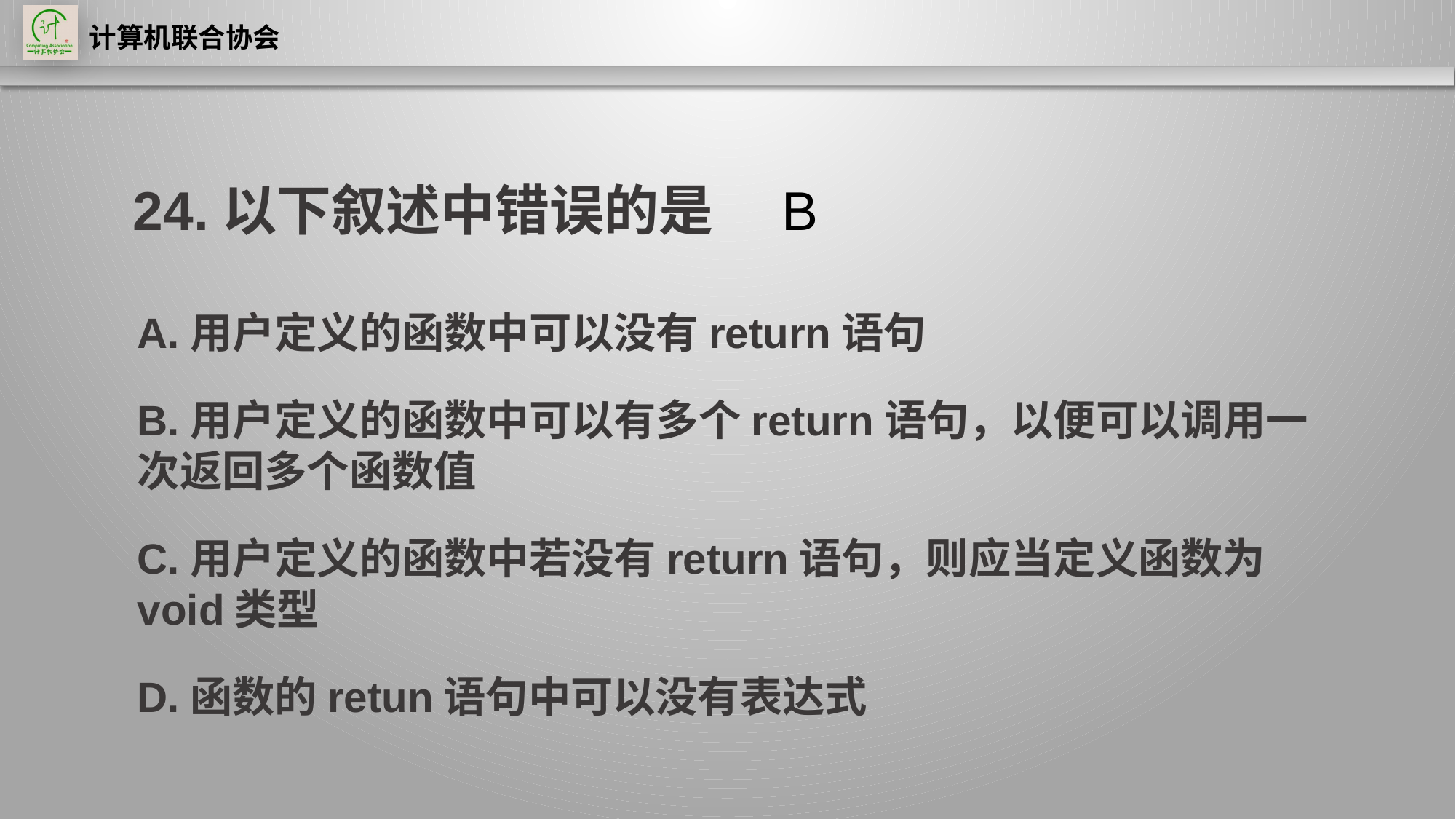

B
24.以下叙述中错误的是
A.用户定义的函数中可以没有return语句
B.用户定义的函数中可以有多个return语句，以便可以调用一次返回多个函数值
C.用户定义的函数中若没有return语句，则应当定义函数为void类型
D.函数的retun语句中可以没有表达式